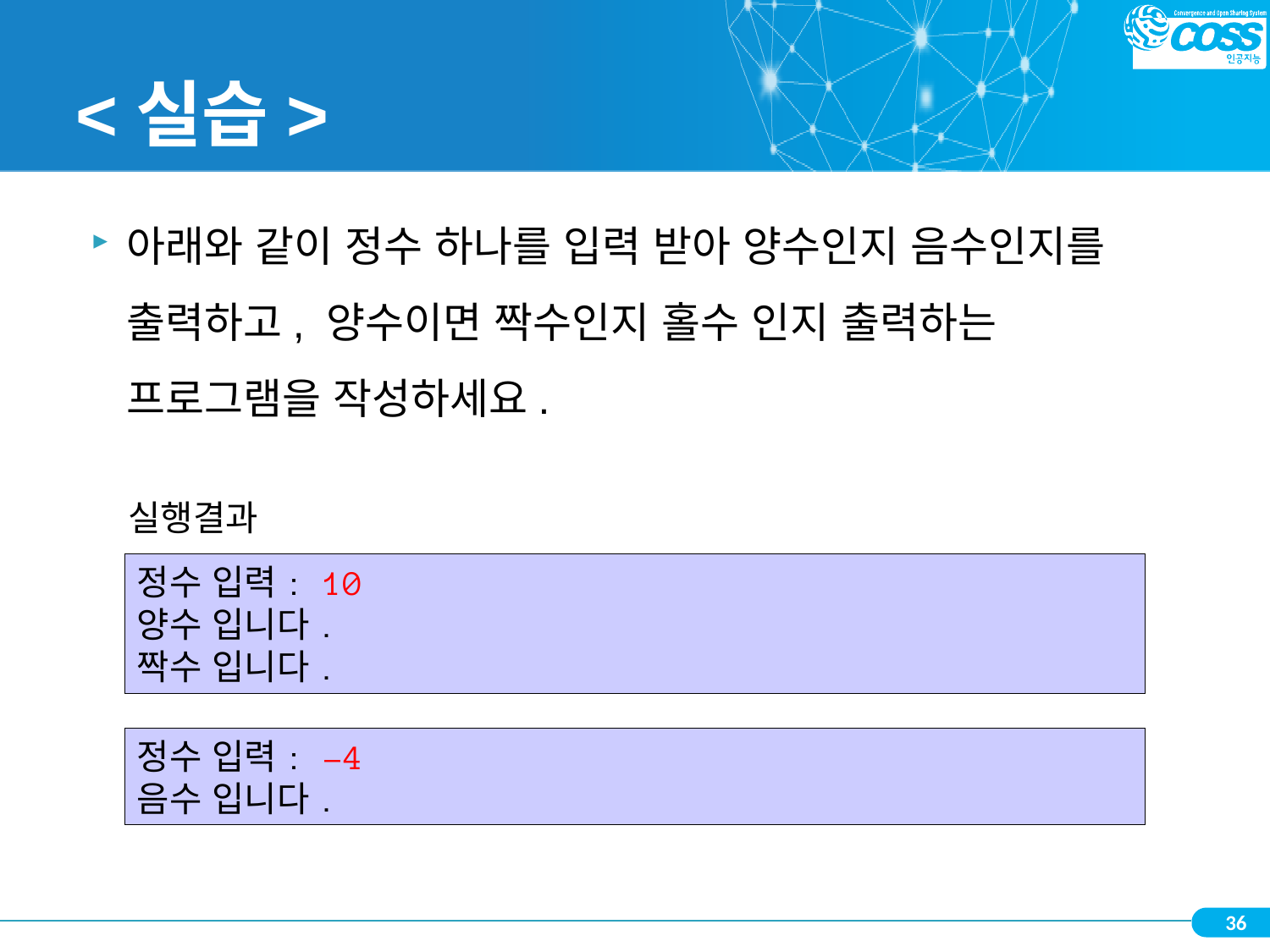

# <실습>
아래와 같이 정수 하나를 입력 받아 양수인지 음수인지를 출력하고, 양수이면 짝수인지 홀수 인지 출력하는 프로그램을 작성하세요.

실행결과
정수 입력: 10
양수 입니다.
짝수 입니다.
정수 입력: -4
음수 입니다.